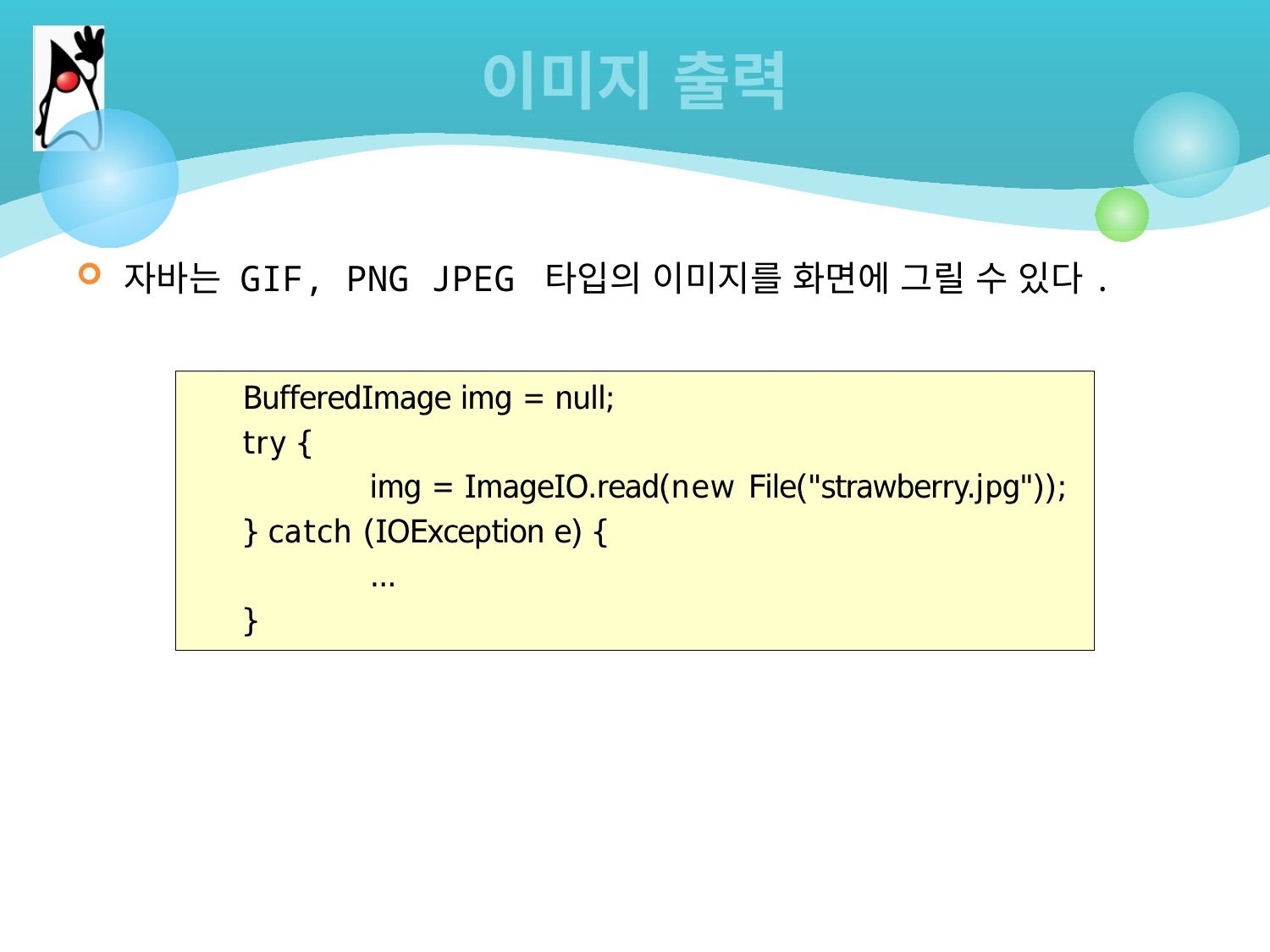

# 이미지 출력
자바는 GIF, PNG JPEG 타입의 이미지를 화면에 그릴 수 있다.

BufferedImage img = null;
try {
	img = ImageIO.read(new File("strawberry.jpg"));
} catch (IOException e) {
	…
}